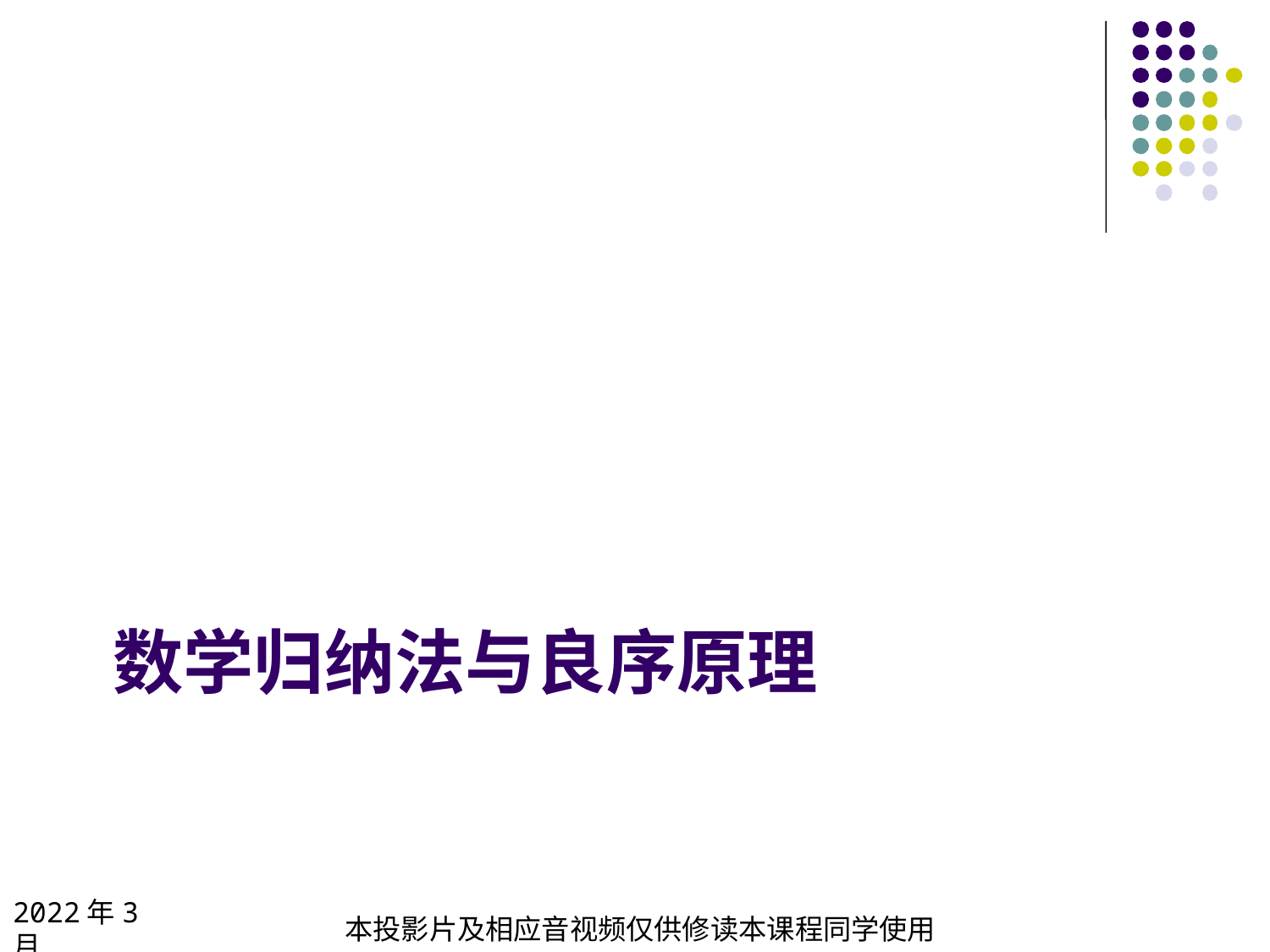

# 数学归纳法与良序原理
2022年3月
本投影片及相应音视频仅供修读本课程同学使用
19